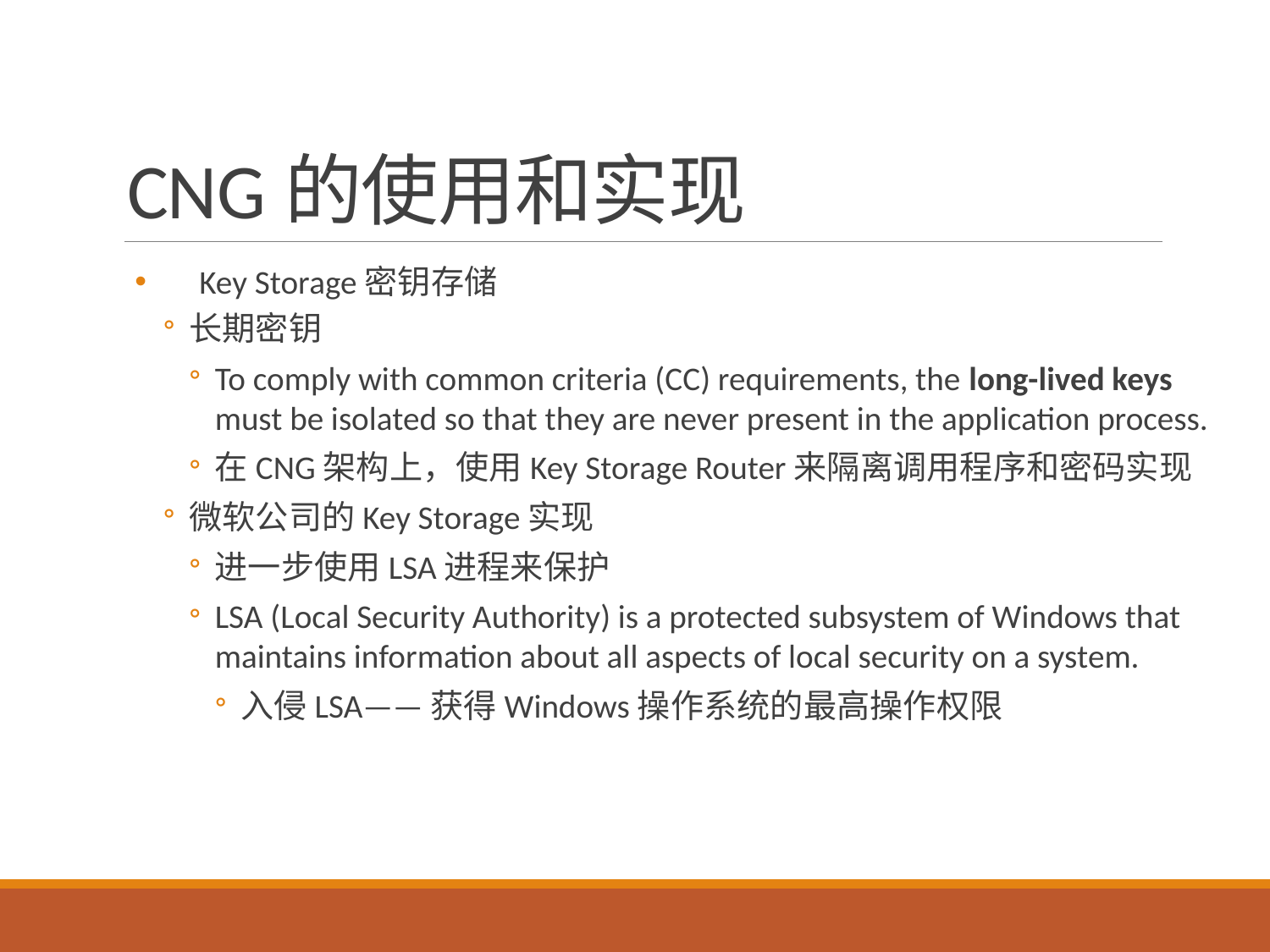

# CNG的使用和实现
Key Storage密钥存储
长期密钥
To comply with common criteria (CC) requirements, the long-lived keys must be isolated so that they are never present in the application process.
在CNG架构上，使用Key Storage Router来隔离调用程序和密码实现
微软公司的Key Storage实现
进一步使用LSA进程来保护
LSA (Local Security Authority) is a protected subsystem of Windows that maintains information about all aspects of local security on a system.
入侵LSA——获得Windows操作系统的最高操作权限